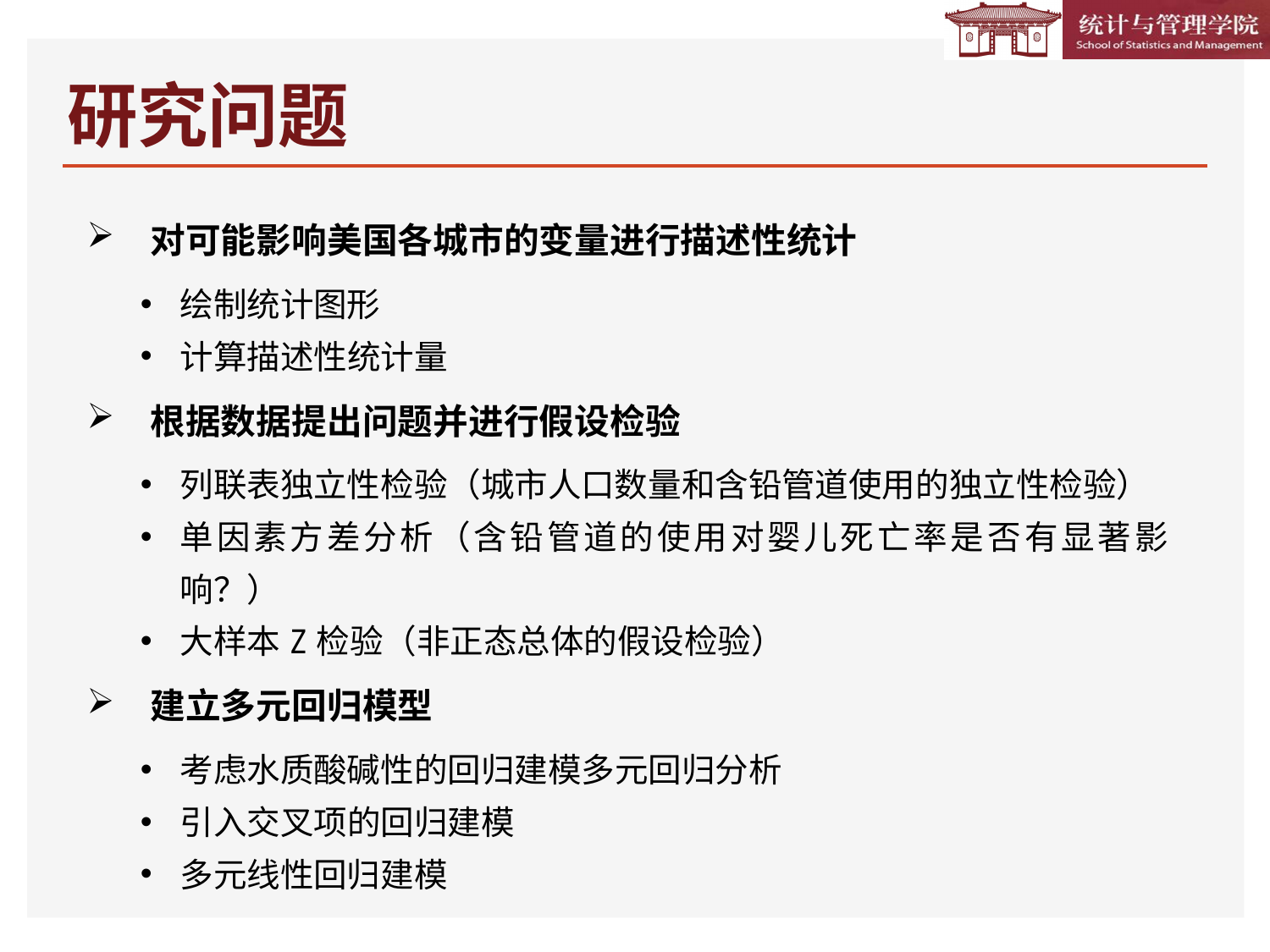

# 研究问题
对可能影响美国各城市的变量进行描述性统计
绘制统计图形
计算描述性统计量
根据数据提出问题并进行假设检验
列联表独立性检验（城市人口数量和含铅管道使用的独立性检验）
单因素方差分析（含铅管道的使用对婴儿死亡率是否有显著影响？）
大样本Z检验（非正态总体的假设检验）
建立多元回归模型
考虑水质酸碱性的回归建模多元回归分析
引入交叉项的回归建模
多元线性回归建模